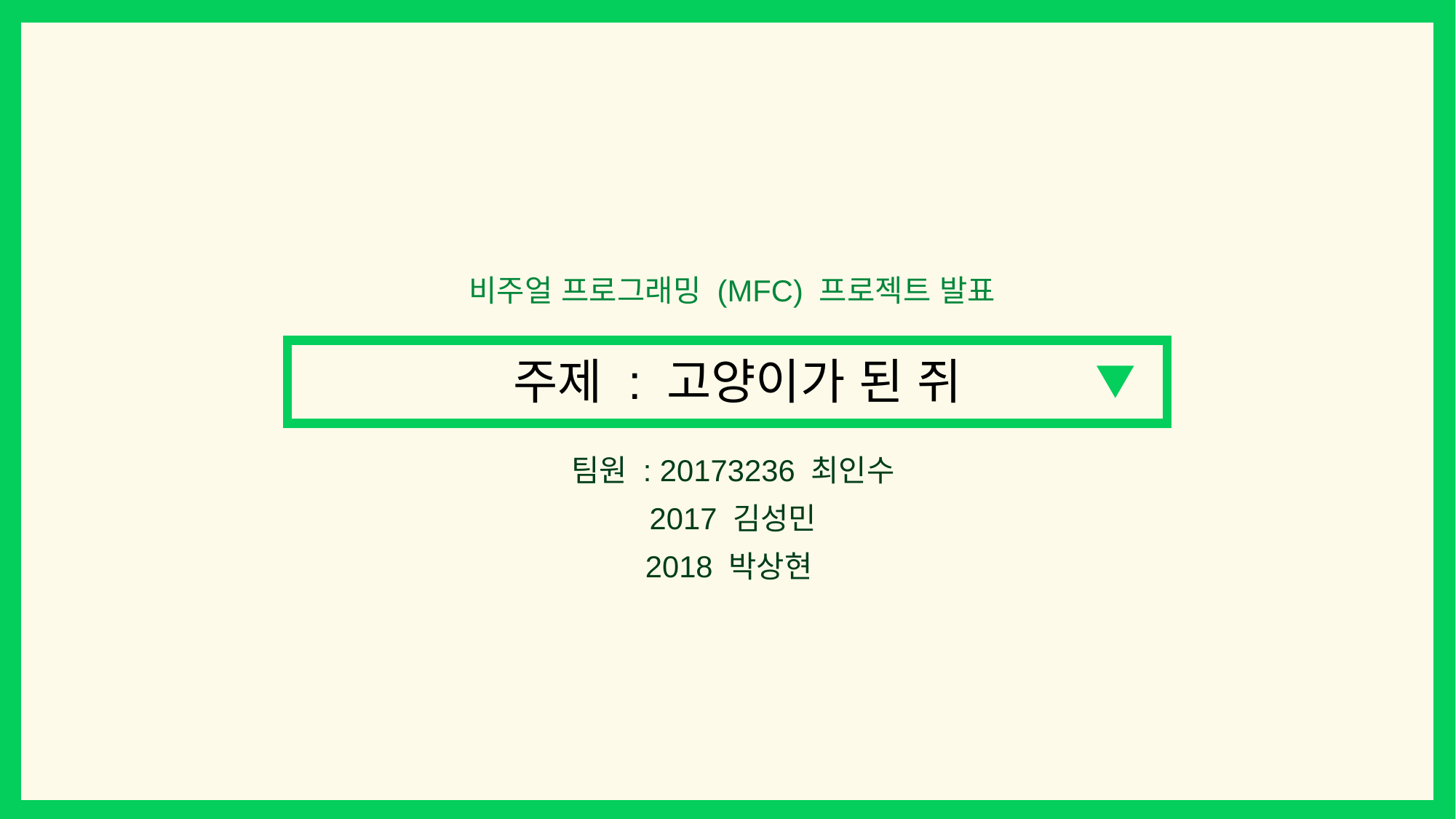

# 비주얼 프로그래밍 (MFC) 프로젝트 발표

주제 : 고양이가 된 쥐

팀원 : 20173236 최인수
2017 김성민
2018 박상현